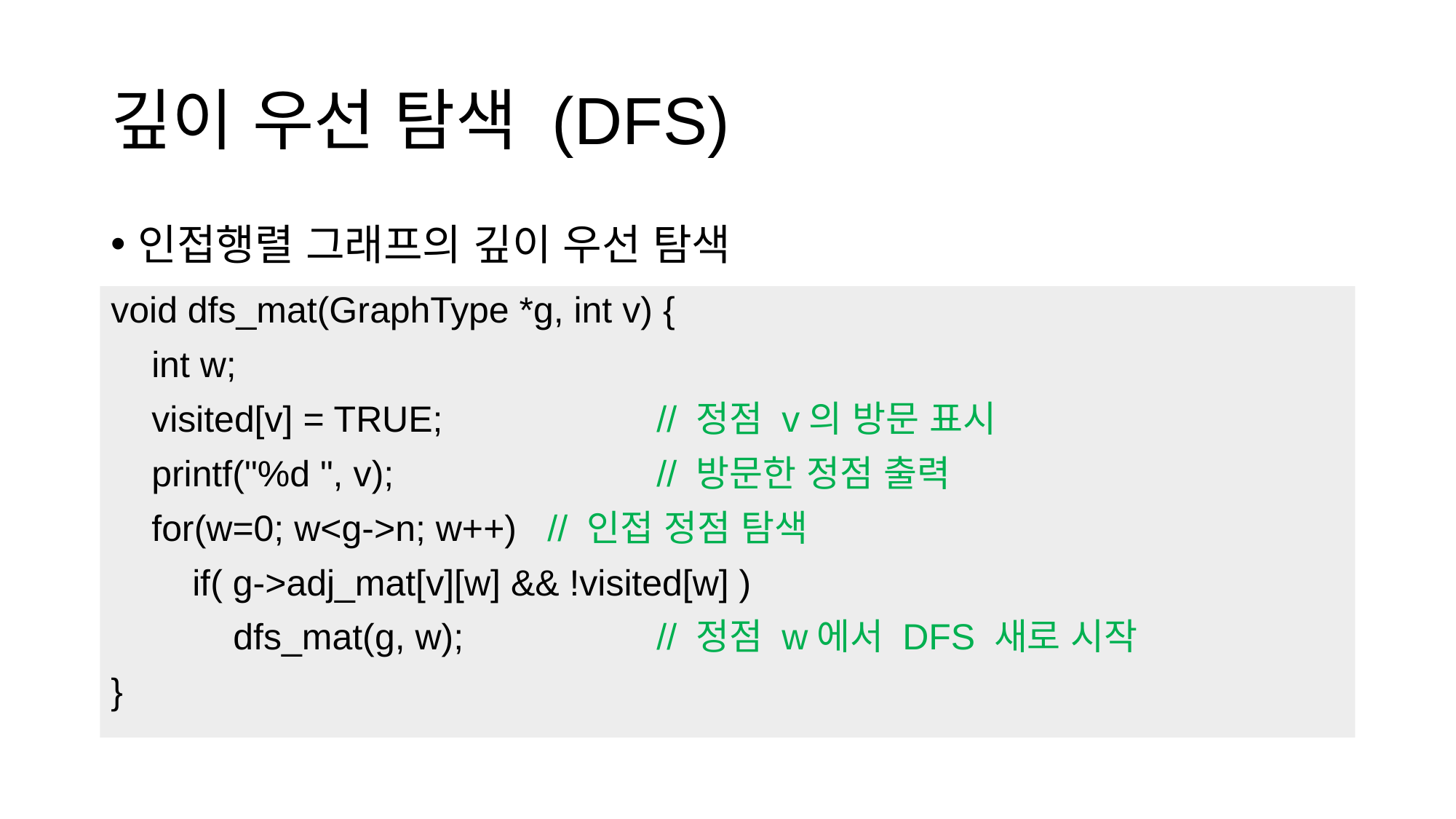

# 깊이 우선 탐색 (DFS)
인접행렬 그래프의 깊이 우선 탐색
void dfs_mat(GraphType *g, int v) {
    int w;
    visited[v] = TRUE;		// 정점 v의 방문 표시
    printf("%d ", v);			// 방문한 정점 출력
    for(w=0; w<g->n; w++) 	// 인접 정점 탐색
        if( g->adj_mat[v][w] && !visited[w] )
            dfs_mat(g, w);		// 정점 w에서 DFS 새로 시작
}